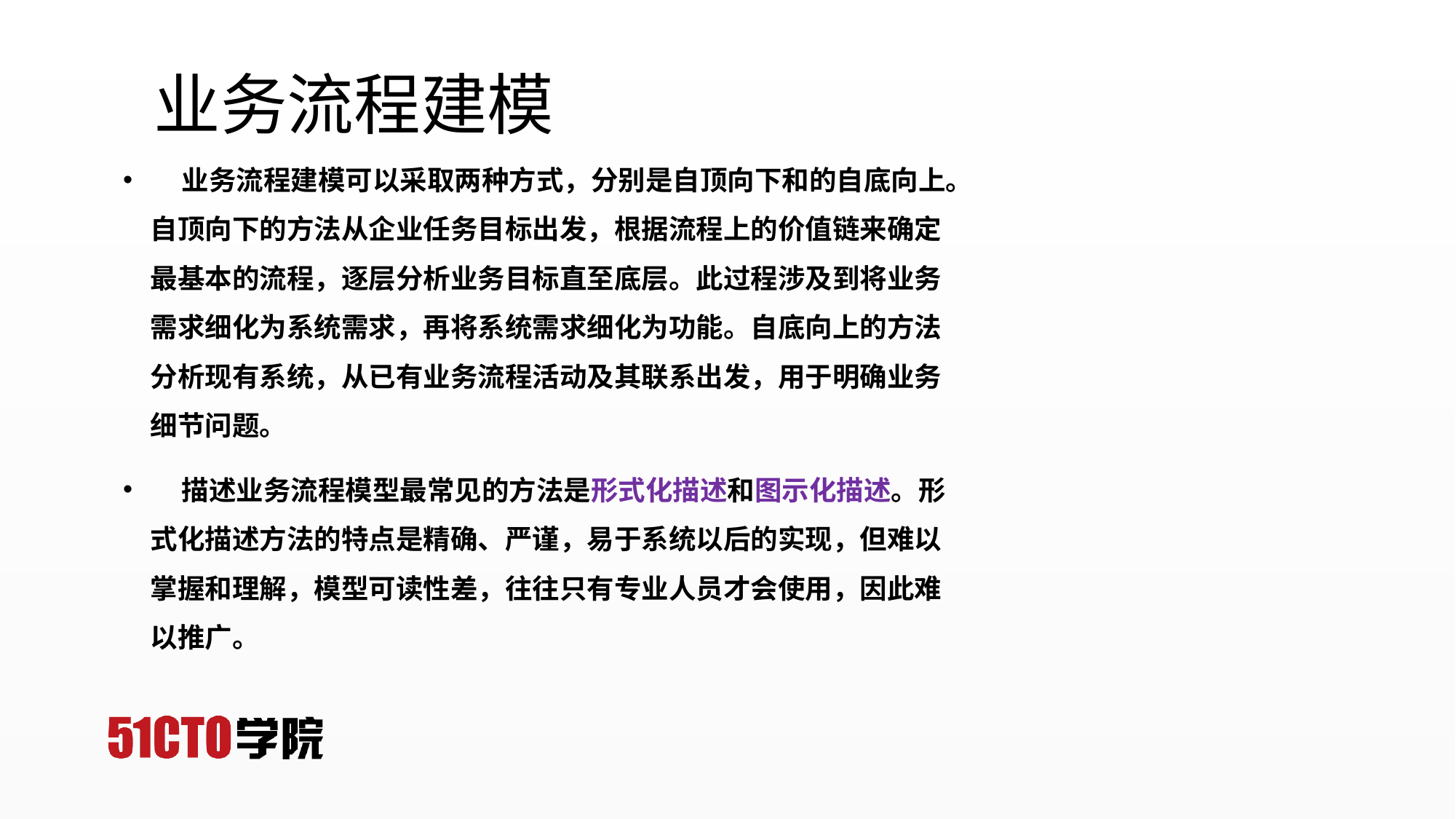

# 业务流程建模
    业务流程建模可以采取两种方式，分别是自顶向下和的自底向上。自顶向下的方法从企业任务目标出发，根据流程上的价值链来确定最基本的流程，逐层分析业务目标直至底层。此过程涉及到将业务需求细化为系统需求，再将系统需求细化为功能。自底向上的方法分析现有系统，从已有业务流程活动及其联系出发，用于明确业务细节问题。
    描述业务流程模型最常见的方法是形式化描述和图示化描述。形式化描述方法的特点是精确、严谨，易于系统以后的实现，但难以掌握和理解，模型可读性差，往往只有专业人员才会使用，因此难以推广。